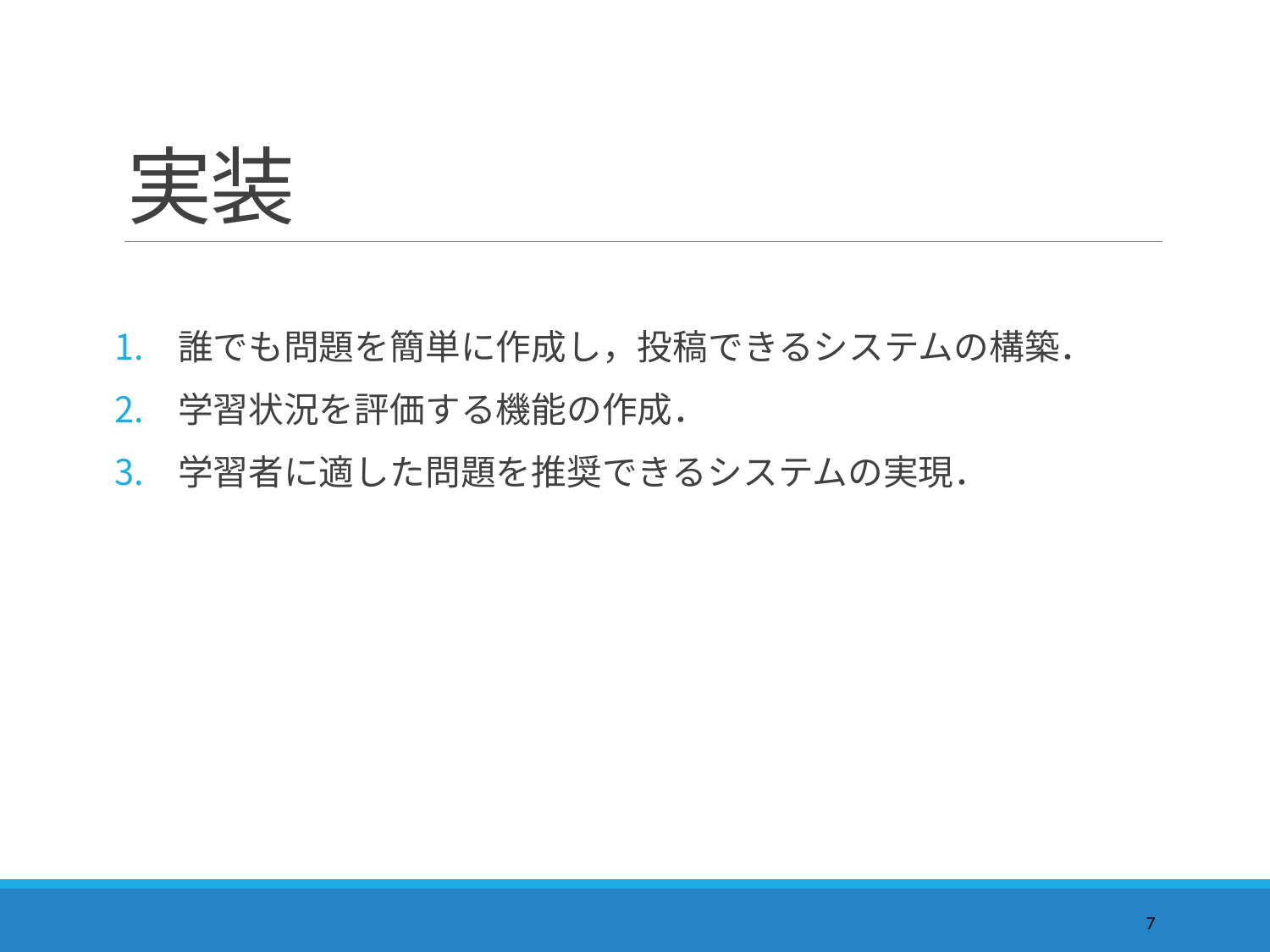

# 実装

誰でも問題を簡単に作成し，投稿できるシステムの構築．
学習状況を評価する機能の作成．
学習者に適した問題を推奨できるシステムの実現．

7